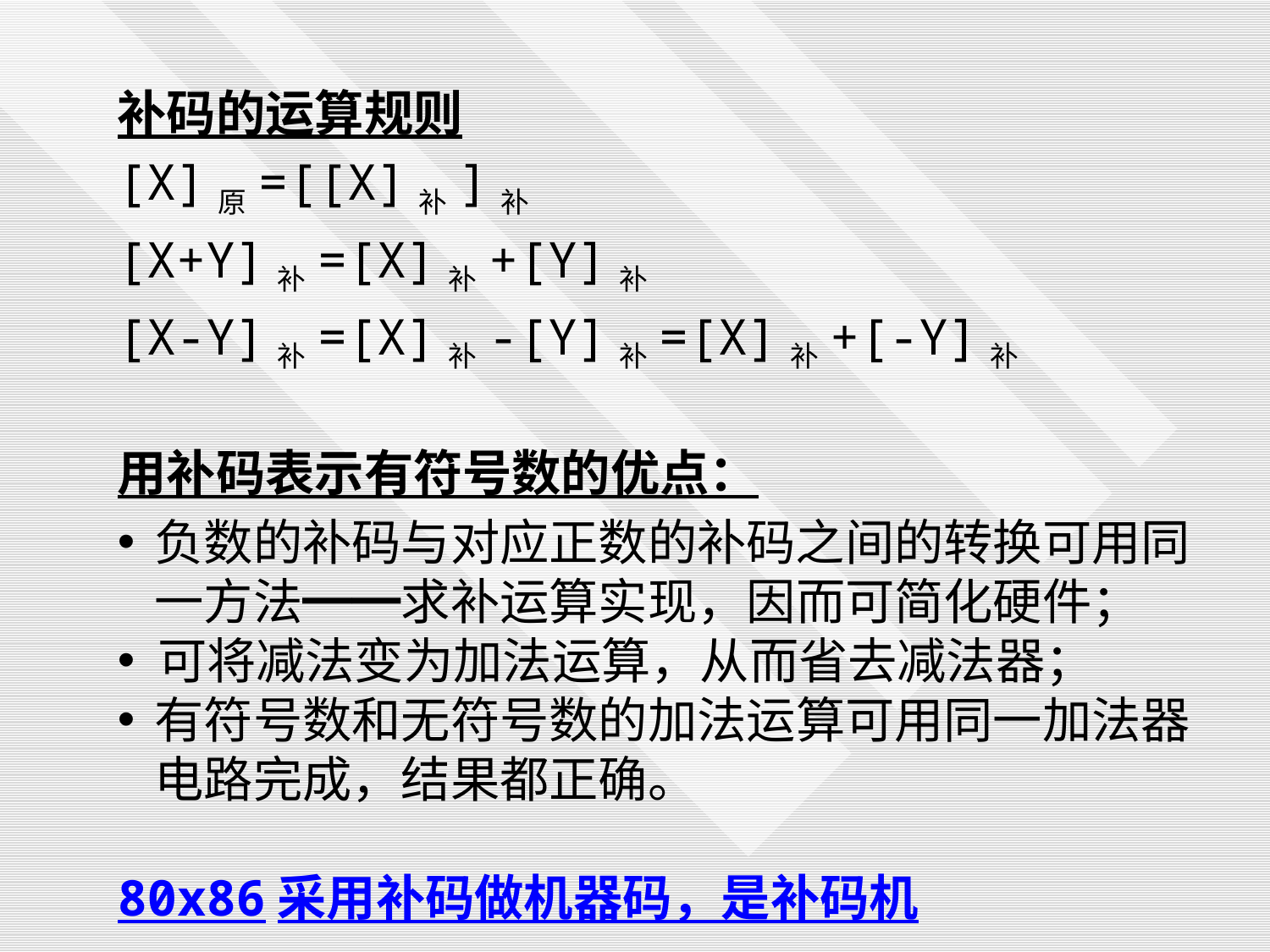

补码的运算规则
[X]原=[[X]补]补
[X+Y]补=[X]补+[Y]补
[X-Y]补=[X]补-[Y]补=[X]补+[-Y]补

用补码表示有符号数的优点：
负数的补码与对应正数的补码之间的转换可用同一方法━━求补运算实现，因而可简化硬件；
 可将减法变为加法运算，从而省去减法器；
有符号数和无符号数的加法运算可用同一加法器电路完成，结果都正确。

80x86采用补码做机器码，是补码机